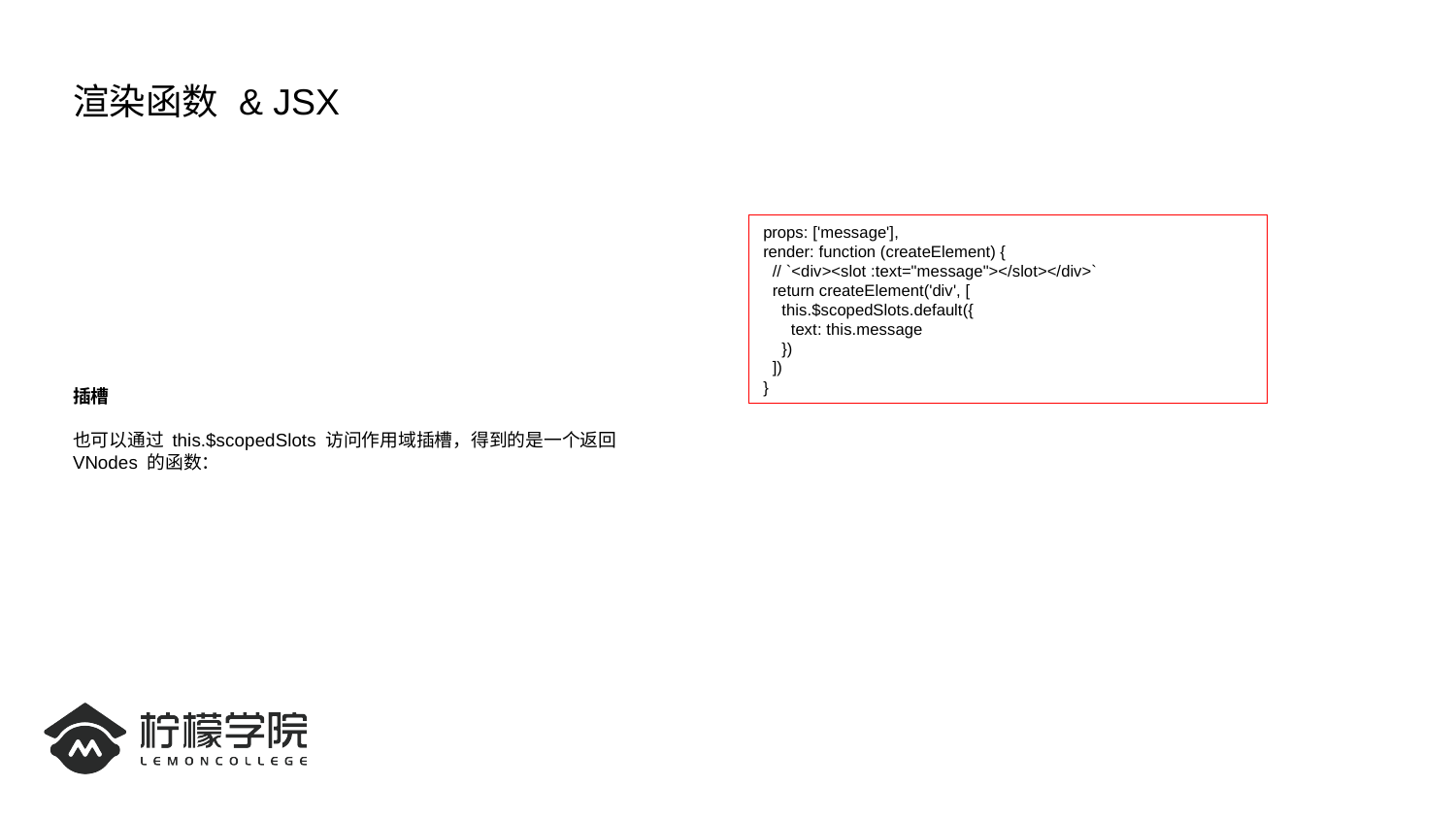

# 渲染函数 & JSX
插槽

也可以通过 this.$scopedSlots 访问作用域插槽，得到的是一个返回 VNodes 的函数：
props: ['message'],
render: function (createElement) {
  // `<div><slot :text="message"></slot></div>`
  return createElement('div', [
    this.$scopedSlots.default({
      text: this.message
    })
  ])
}